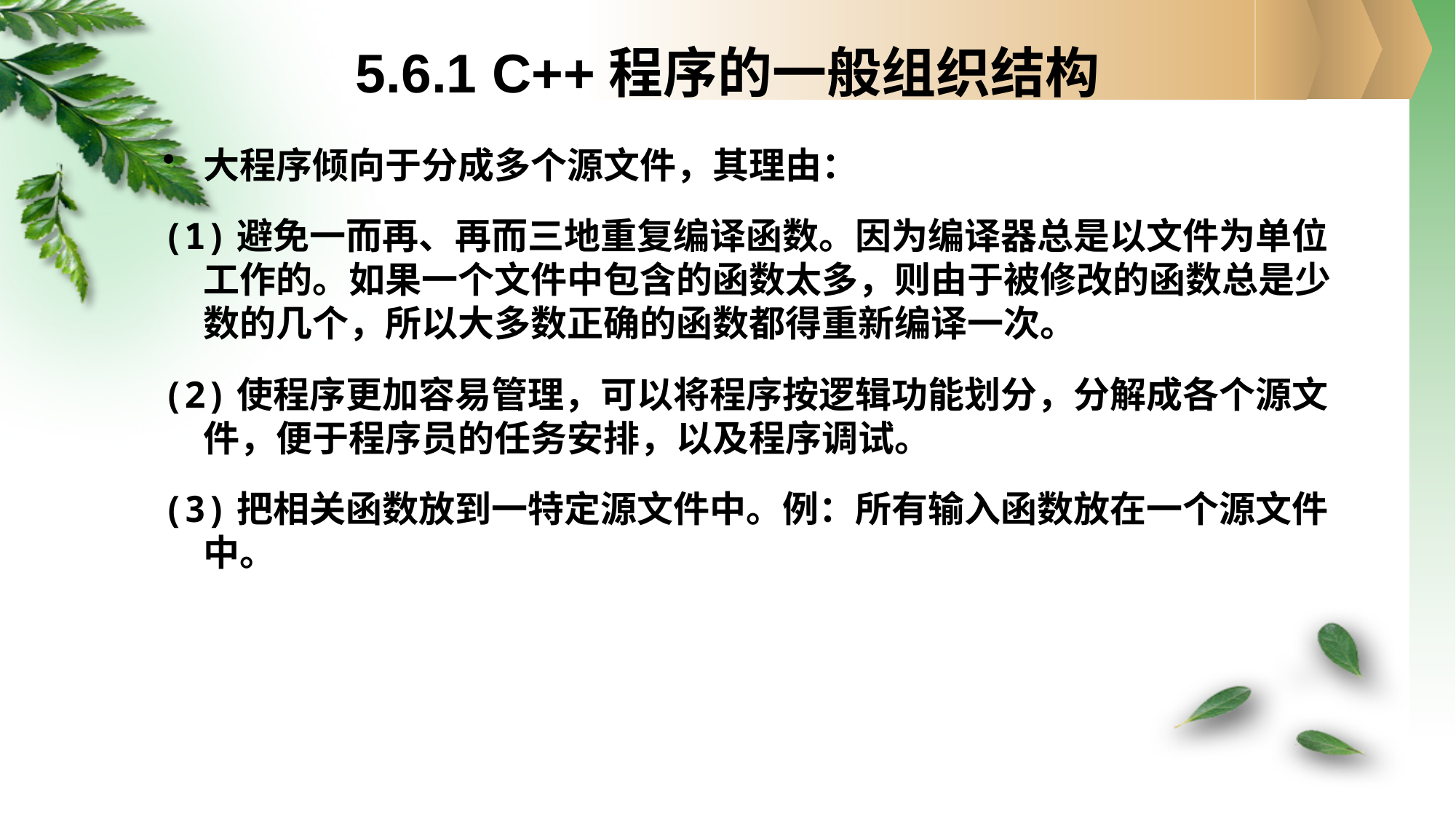

# 5.6.1 C++程序的一般组织结构
大程序倾向于分成多个源文件，其理由：
(1)避免一而再、再而三地重复编译函数。因为编译器总是以文件为单位工作的。如果一个文件中包含的函数太多，则由于被修改的函数总是少数的几个，所以大多数正确的函数都得重新编译一次。
(2)使程序更加容易管理，可以将程序按逻辑功能划分，分解成各个源文件，便于程序员的任务安排，以及程序调试。
(3)把相关函数放到一特定源文件中。例：所有输入函数放在一个源文件中。